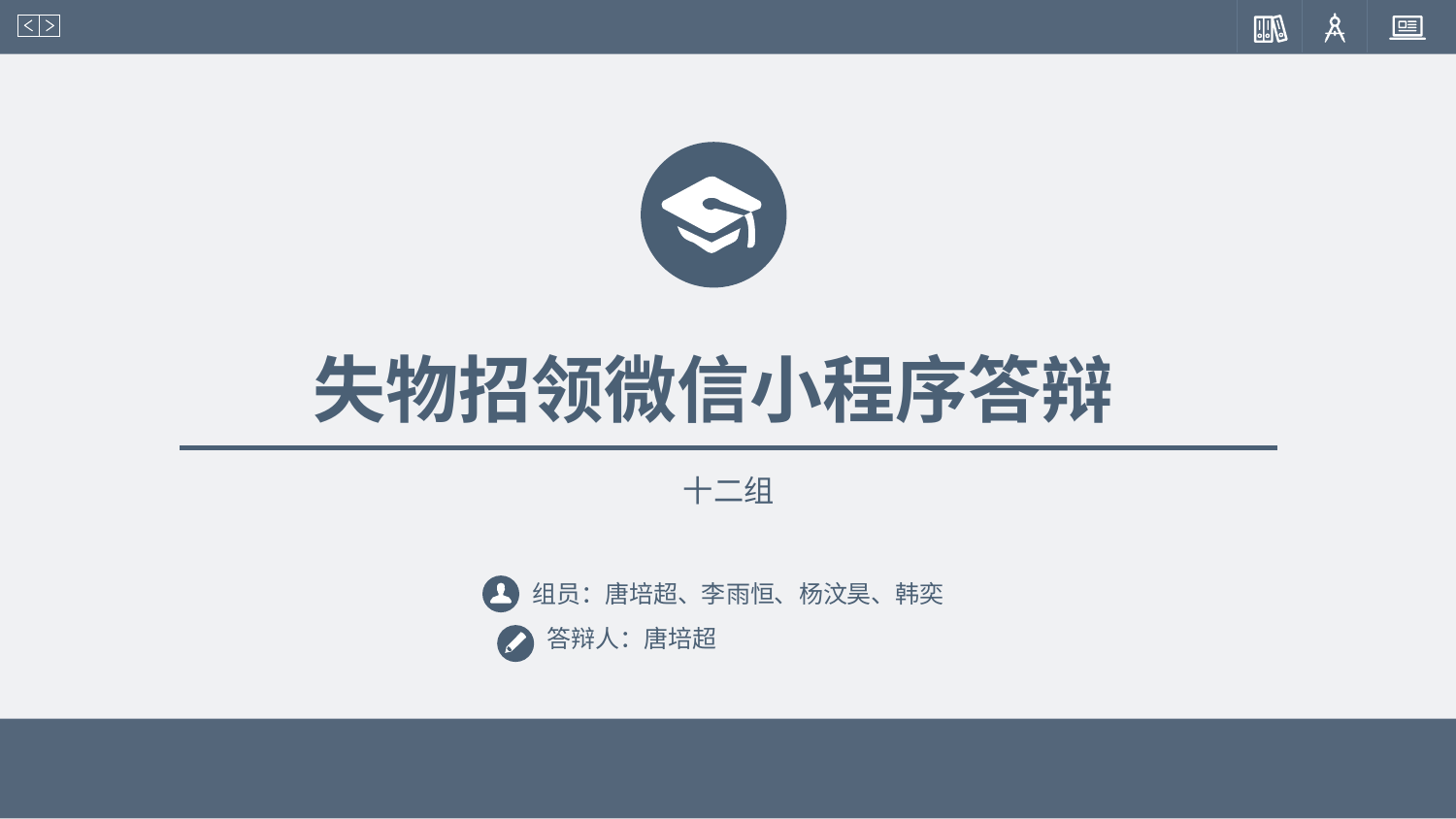

失物招领微信小程序答辩
十二组
组员：唐培超、李雨恒、杨汶昊、韩奕

答辩人：唐培超